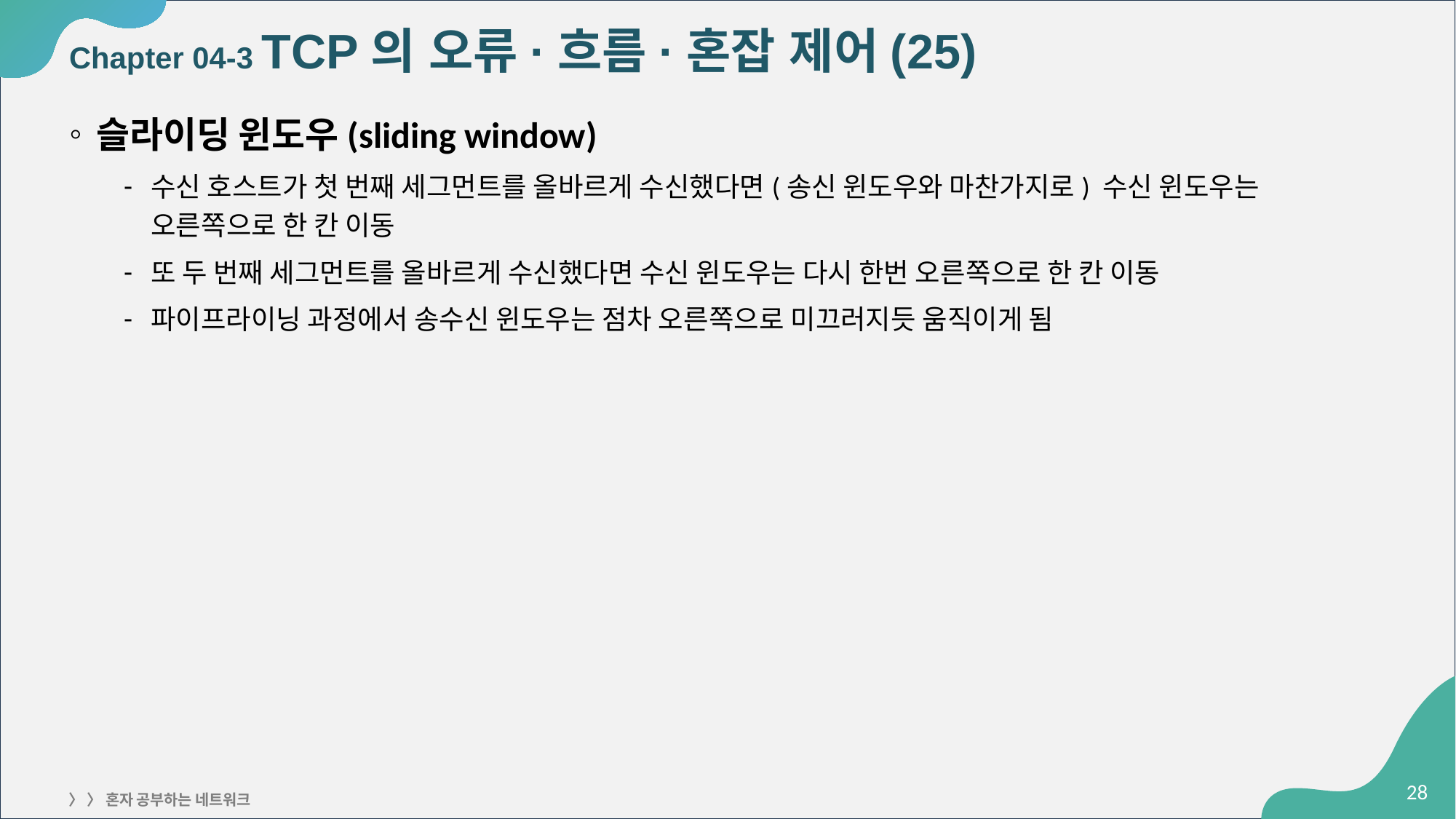

# Chapter 04-3 TCP의 오류·흐름·혼잡 제어(25)
슬라이딩 윈도우(sliding window)
수신 호스트가 첫 번째 세그먼트를 올바르게 수신했다면(송신 윈도우와 마찬가지로) 수신 윈도우는
오른쪽으로 한 칸 이동
또 두 번째 세그먼트를 올바르게 수신했다면 수신 윈도우는 다시 한번 오른쪽으로 한 칸 이동
파이프라이닝 과정에서 송수신 윈도우는 점차 오른쪽으로 미끄러지듯 움직이게 됨
28
〉 〉 혼자 공부하는 네트워크